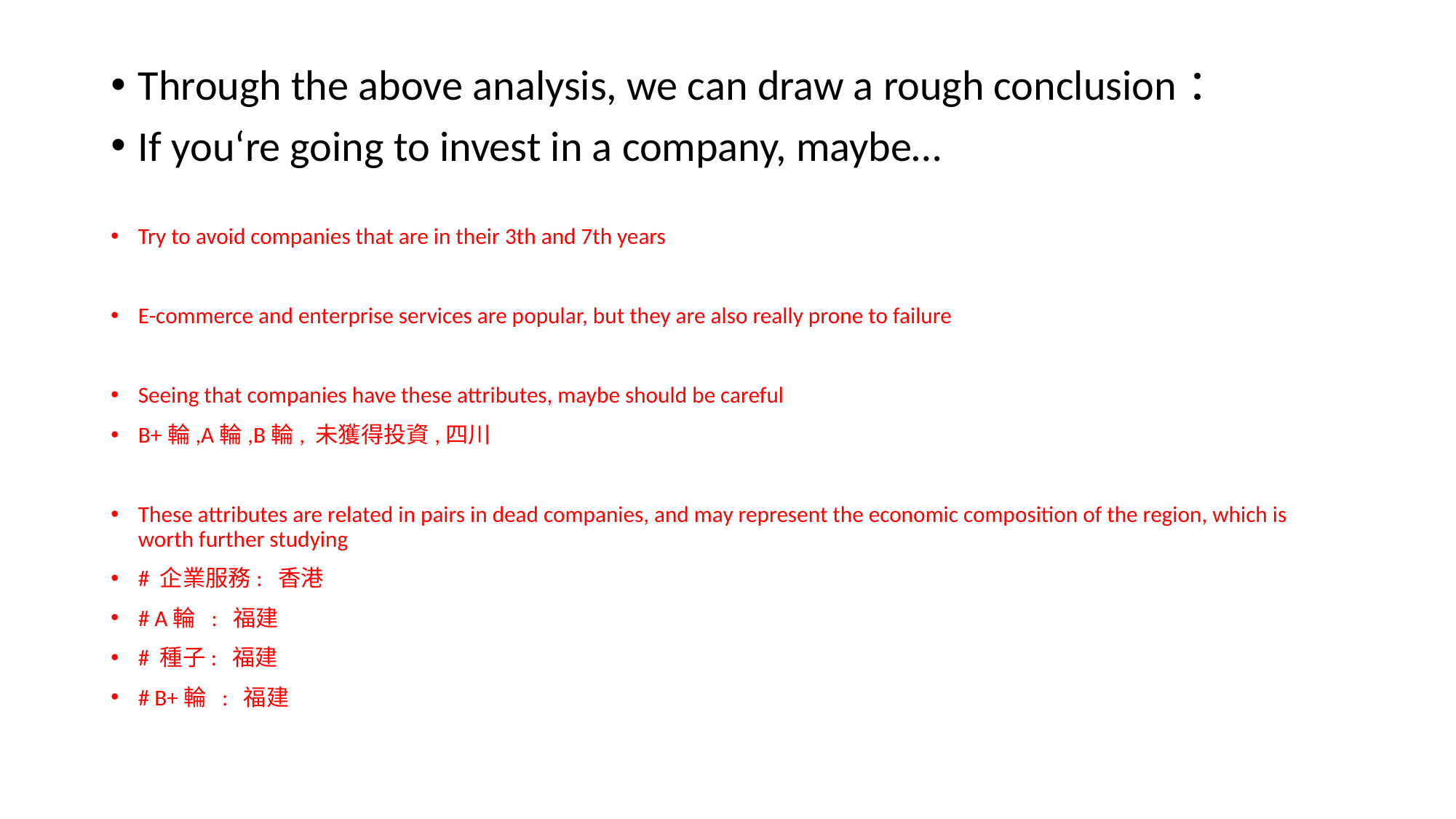

Through the above analysis, we can draw a rough conclusion：
If you‘re going to invest in a company, maybe…

Try to avoid companies that are in their 3th and 7th years

E-commerce and enterprise services are popular, but they are also really prone to failure

Seeing that companies have these attributes, maybe should be careful
B+輪,A輪,B輪, 未獲得投資,四川

These attributes are related in pairs in dead companies, and may represent the economic composition of the region, which is worth further studying
# 企業服務:  香港
# A輪  :  福建
# 種子:  福建
# B+輪  :  福建